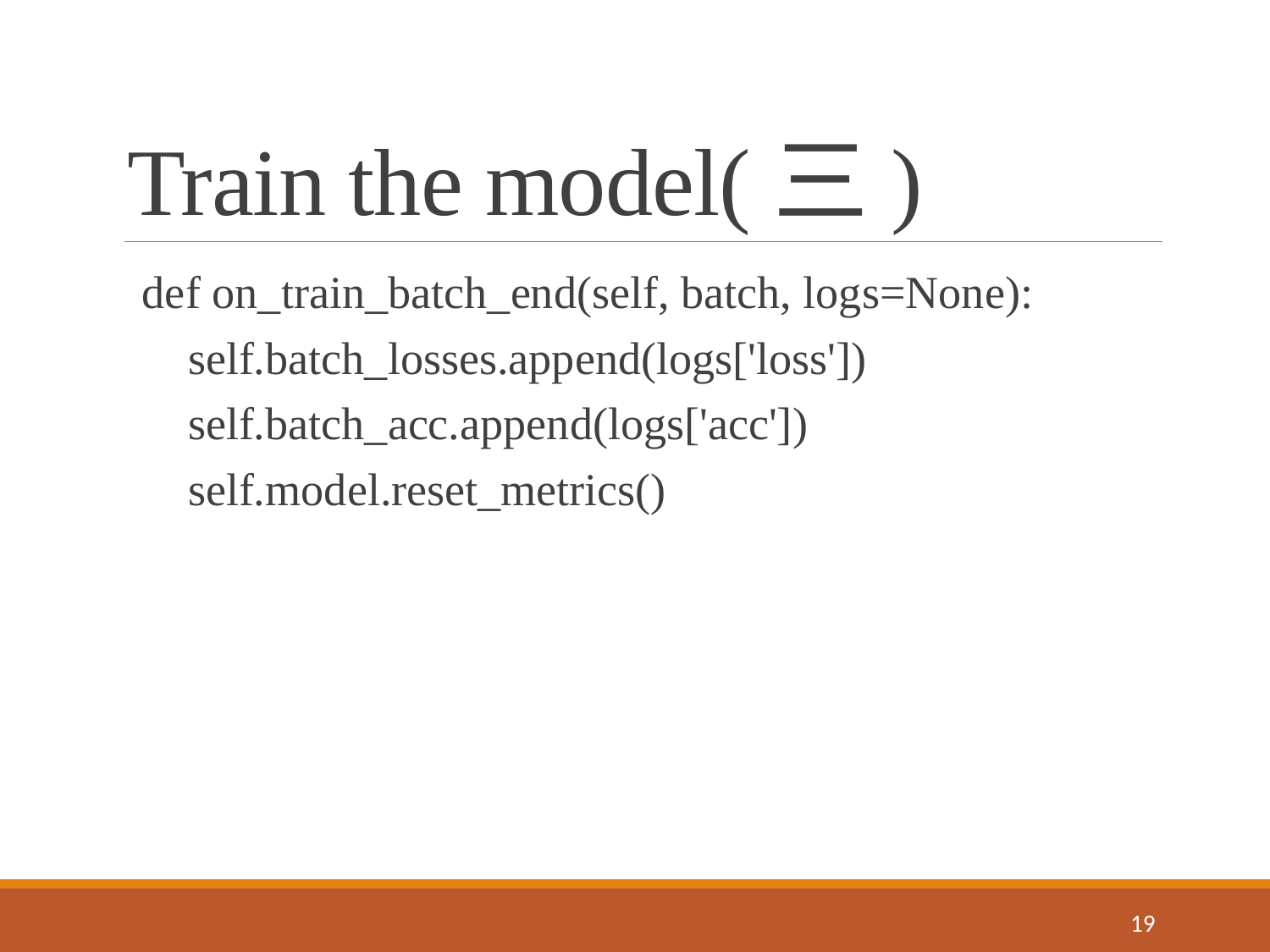

# Train the model(三)
def on_train_batch_end(self, batch, logs=None):
    self.batch_losses.append(logs['loss'])
    self.batch_acc.append(logs['acc'])
    self.model.reset_metrics()
19